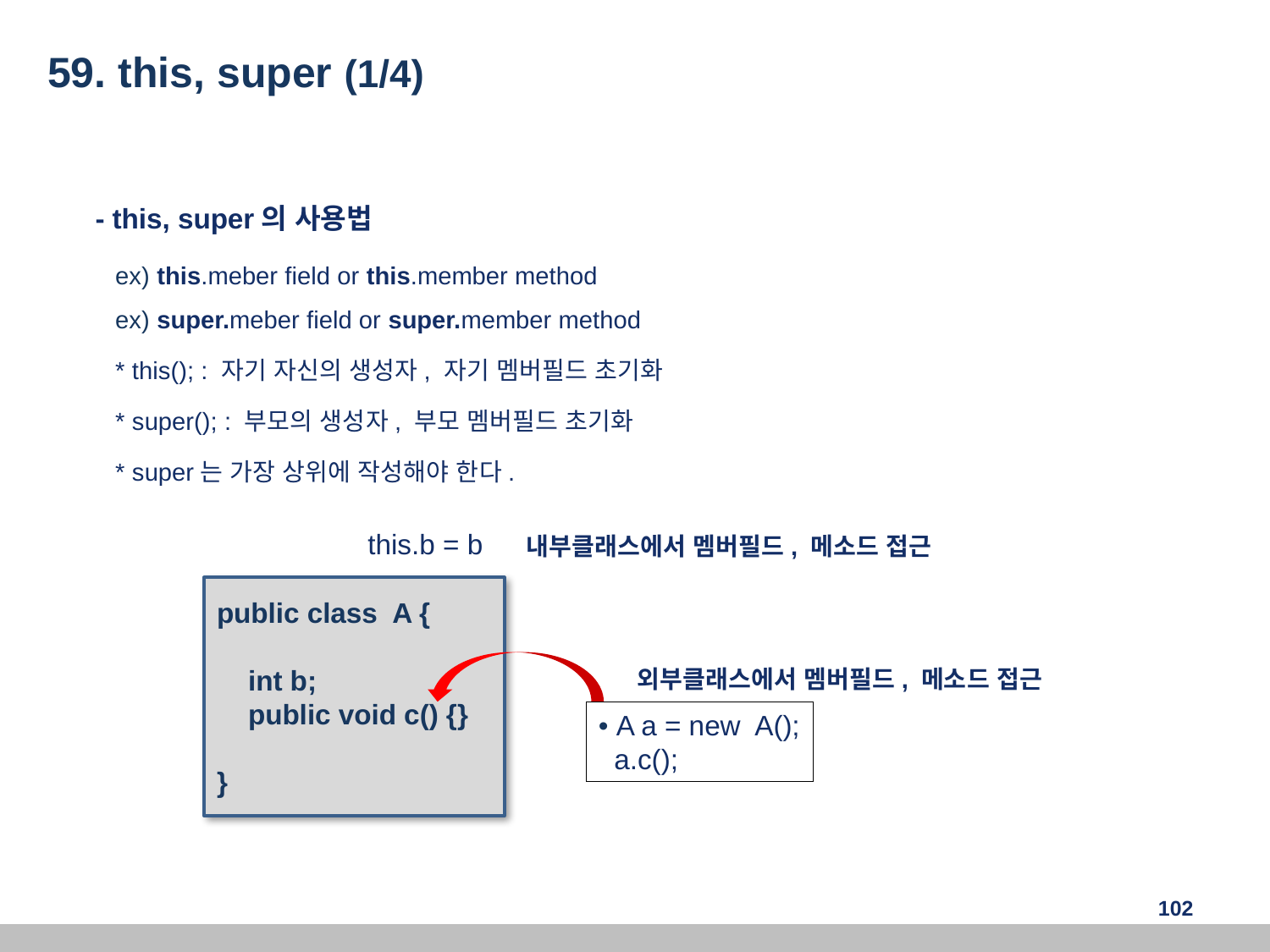

59. this, super (1/4)
 - this, super의 사용법

    ex) this.meber field or this.member method

    ex) super.meber field or super.member method

    * this(); : 자기 자신의 생성자, 자기 멤버필드 초기화

    * super(); : 부모의 생성자, 부모 멤버필드 초기화

    * super는 가장 상위에 작성해야 한다.
this.b = b
내부클래스에서 멤버필드, 메소드 접근

public class  A {

    int b;
    public void c() {}

}

외부클래스에서 멤버필드, 메소드 접근
• A a = new  A();
  a.c();
102